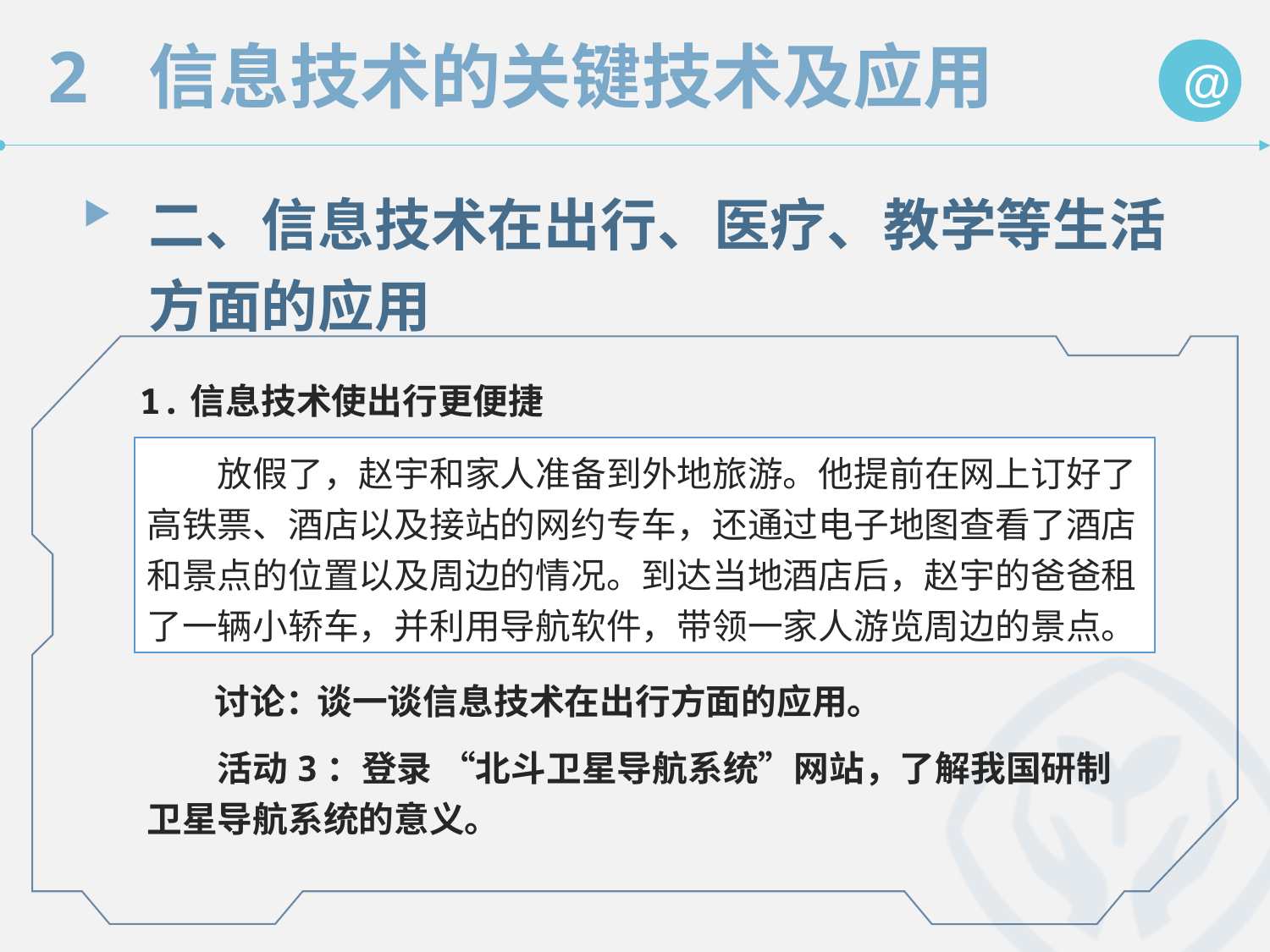

二、信息技术在出行、医疗、教学等生活方面的应用

1.信息技术使出行更便捷
　　放假了，赵宇和家人准备到外地旅游。他提前在网上订好了高铁票、酒店以及接站的网约专车，还通过电子地图查看了酒店和景点的位置以及周边的情况。到达当地酒店后，赵宇的爸爸租了一辆小轿车，并利用导航软件，带领一家人游览周边的景点。
讨论：
谈一谈信息技术在出行方面的应用。
　　活动3：登录 “北斗卫星导航系统”网站，了解我国研制卫星导航系统的意义。